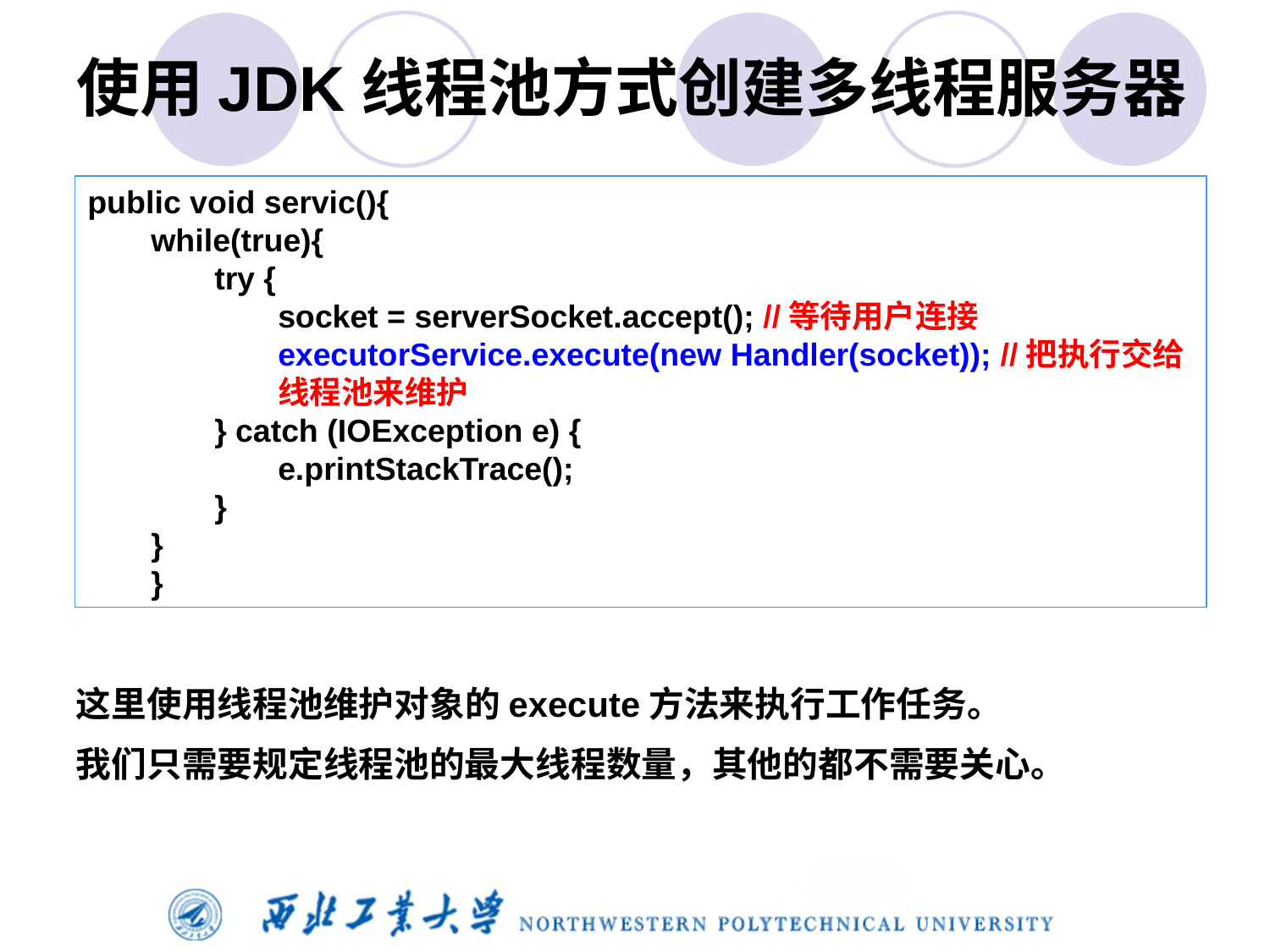

# 使用JDK线程池方式创建多线程服务器
public void servic(){
while(true){
try {
socket = serverSocket.accept(); //等待用户连接
executorService.execute(new Handler(socket)); //把执行交给线程池来维护
} catch (IOException e) {
e.printStackTrace();
}
}
}
这里使用线程池维护对象的execute方法来执行工作任务。
我们只需要规定线程池的最大线程数量，其他的都不需要关心。